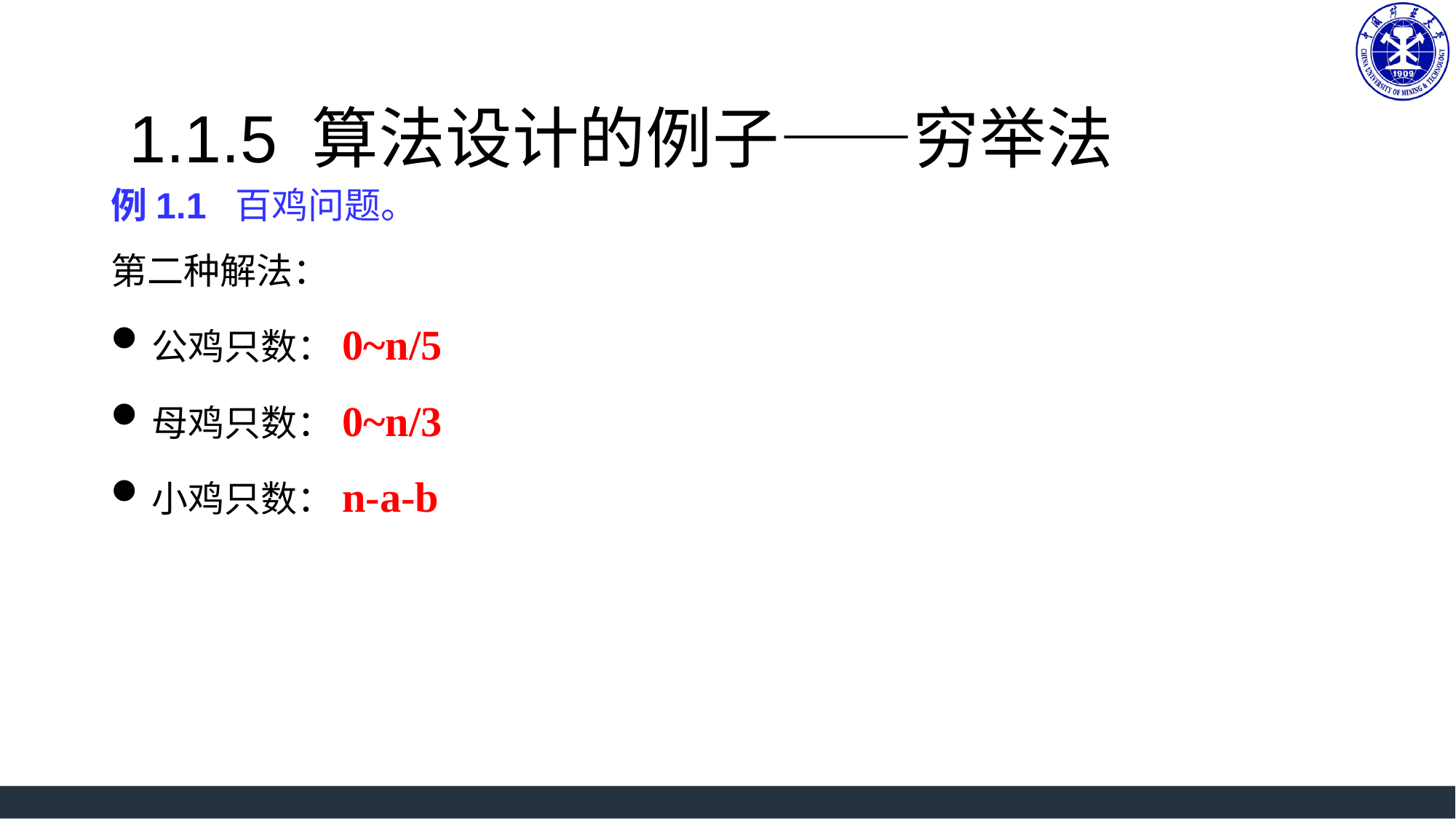

#
1.1.5 算法设计的例子——穷举法
例1.1  百鸡问题。
第二种解法：
公鸡只数：0~n/5
母鸡只数：0~n/3
小鸡只数：n-a-b